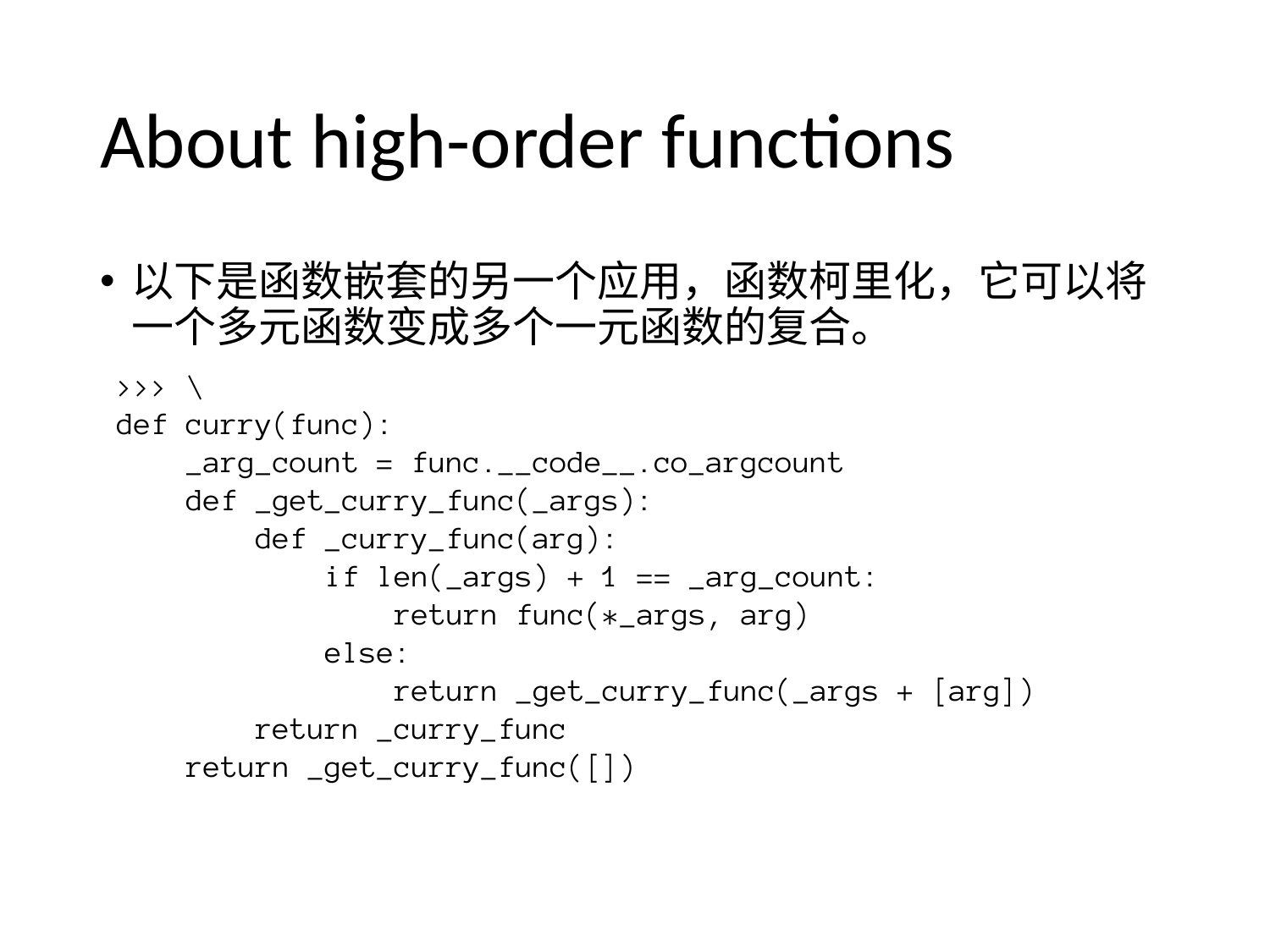

# About high-order functions
以下是函数嵌套的另一个应用，函数柯里化，它可以将一个多元函数变成多个一元函数的复合。

>>> \
def curry(func):
    _arg_count = func.__code__.co_argcount
    def _get_curry_func(_args):
        def _curry_func(arg):
            if len(_args) + 1 == _arg_count:
                return func(*_args, arg)
            else:
                return _get_curry_func(_args + [arg])
        return _curry_func
    return _get_curry_func([])